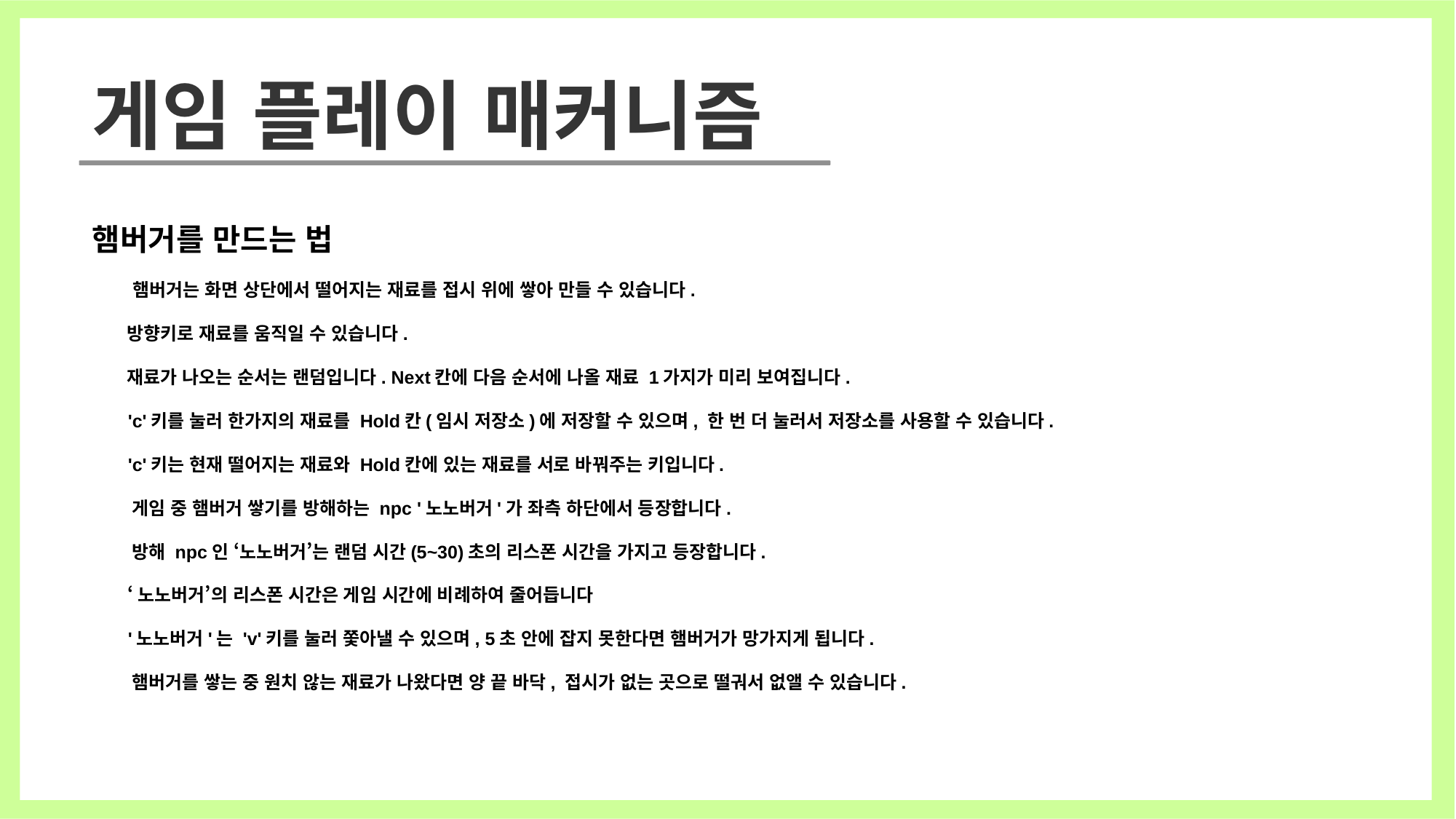

게임 플레이 매커니즘

햄버거를 만드는 법
  햄버거는 화면 상단에서 떨어지는 재료를 접시 위에 쌓아 만들 수 있습니다.
      방향키로 재료를 움직일 수 있습니다.
      재료가 나오는 순서는 랜덤입니다. Next칸에 다음 순서에 나올 재료 1가지가 미리 보여집니다.
       'c'키를 눌러 한가지의 재료를 Hold칸(임시 저장소)에 저장할 수 있으며, 한 번 더 눌러서 저장소를 사용할 수 있습니다.
       'c'키는 현재 떨어지는 재료와 Hold칸에 있는 재료를 서로 바꿔주는 키입니다.
       게임 중 햄버거 쌓기를 방해하는 npc '노노버거'가 좌측 하단에서 등장합니다.

       방해 npc인 ‘노노버거’는 랜덤 시간(5~30)초의 리스폰 시간을 가지고 등장합니다.

       ‘노노버거’의 리스폰 시간은 게임 시간에 비례하여 줄어듭니다
       '노노버거'는 'v'키를 눌러 쫓아낼 수 있으며, 5초 안에 잡지 못한다면 햄버거가 망가지게 됩니다.
       햄버거를 쌓는 중 원치 않는 재료가 나왔다면 양 끝 바닥, 접시가 없는 곳으로 떨궈서 없앨 수 있습니다.